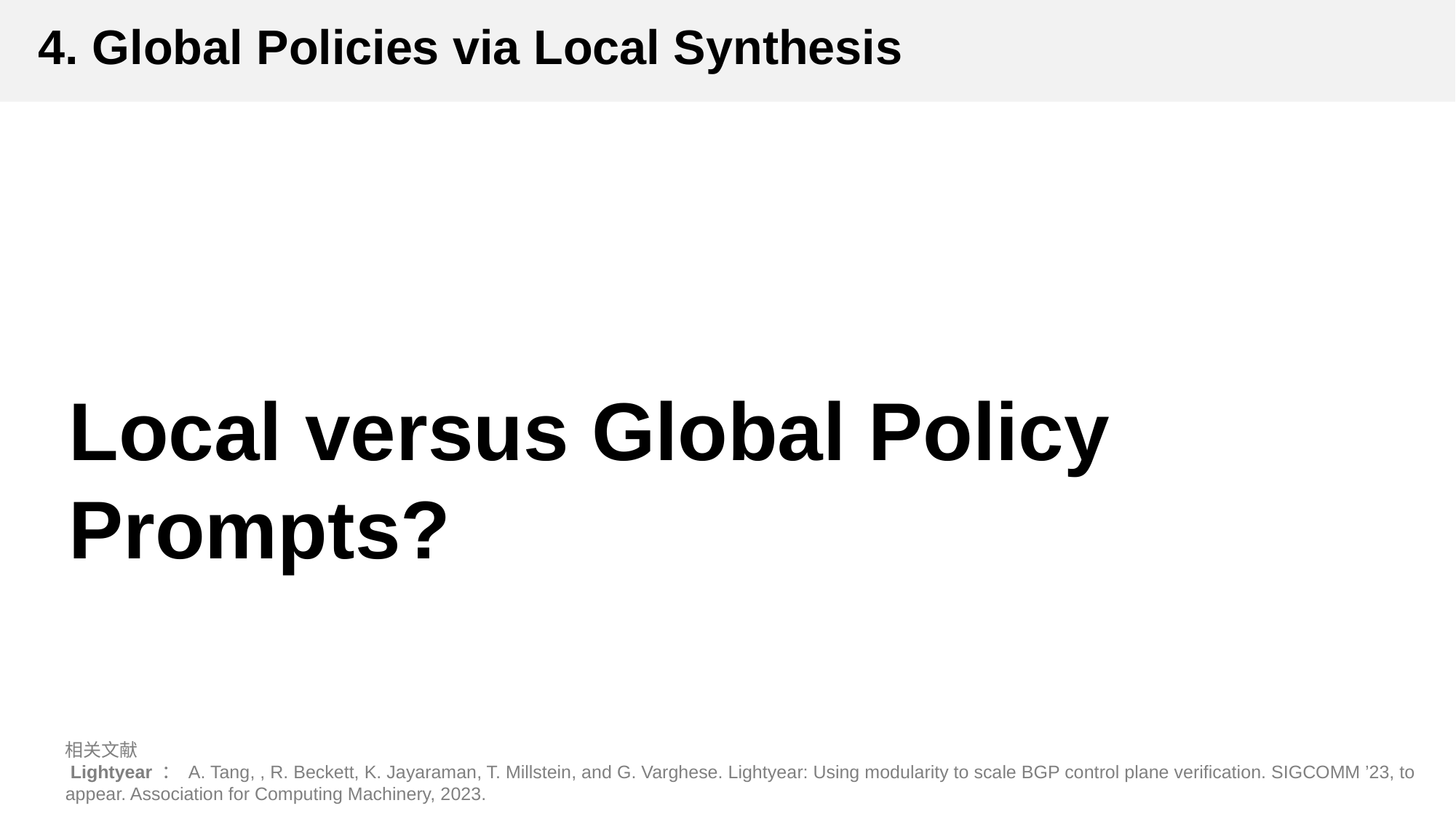

# 4. Global Policies via Local Synthesis
Local versus Global Policy Prompts?
相关文献
 Lightyear ： A. Tang, , R. Beckett, K. Jayaraman, T. Millstein, and G. Varghese. Lightyear: Using modularity to scale BGP control plane verification. SIGCOMM ’23, to appear. Association for Computing Machinery, 2023.